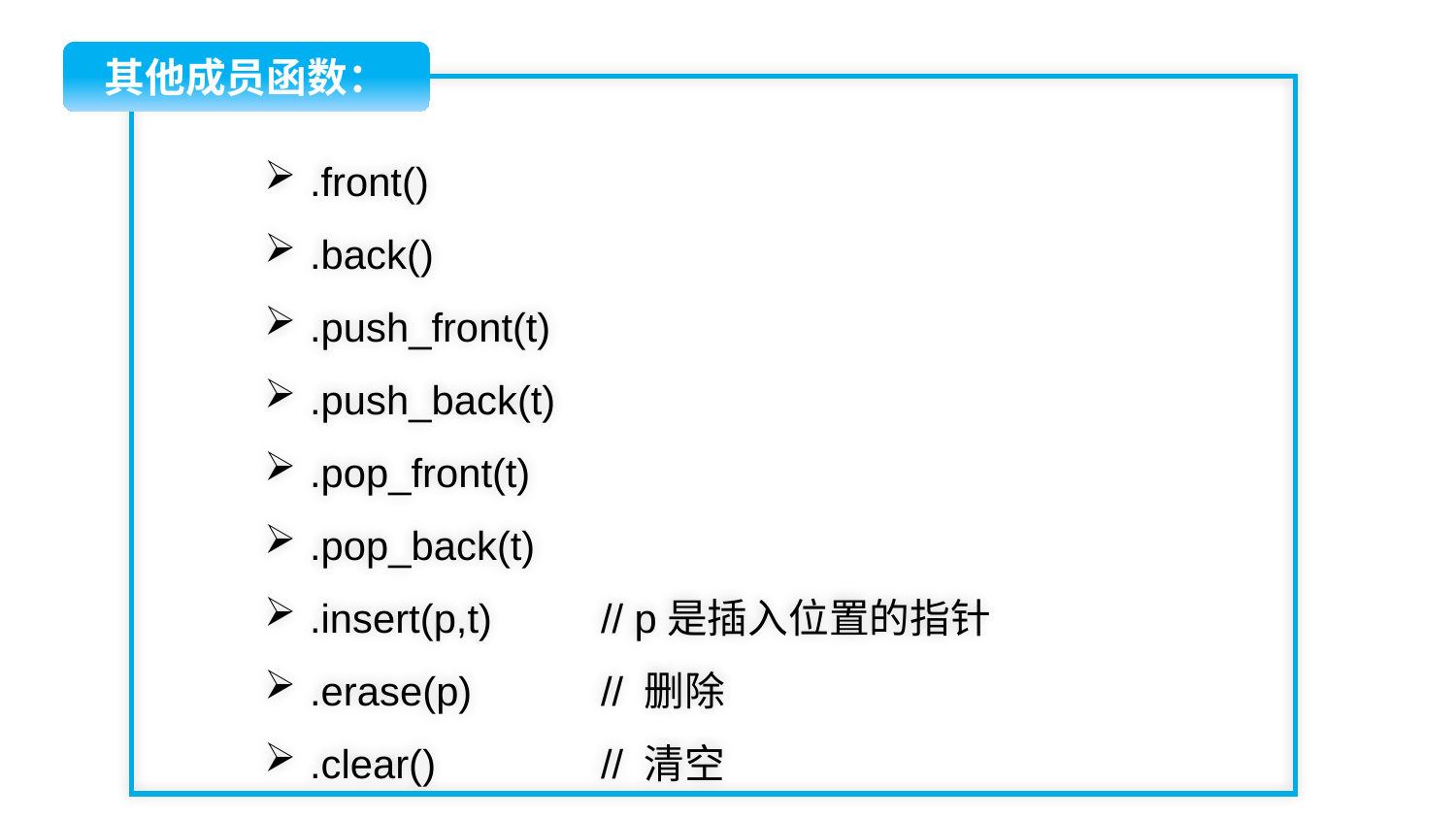

其他成员函数：

.front()
.back()
.push_front(t)
.push_back(t)
.pop_front(t)
.pop_back(t)
.insert(p,t)	// p是插入位置的指针
.erase(p)	// 删除
.clear()		// 清空